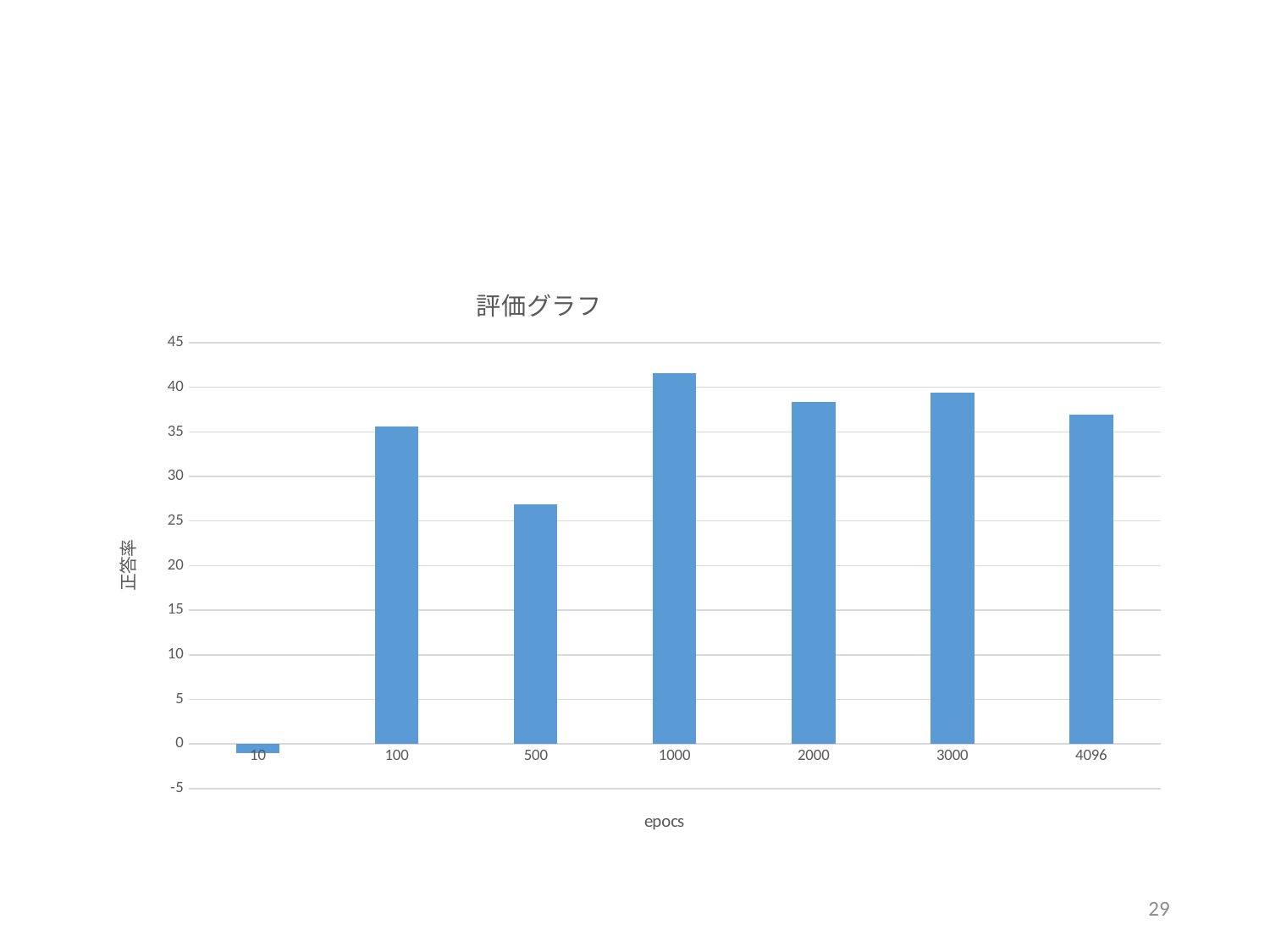

#

### Chart: 評価グラフ

| Category |  |
|---|---|
| 10 | -1.0425 |
| 100 | 35.651 |
| 500 | 26.9199999999999 |
| 1000 | 41.5975 |
| 2000 | 38.31 |
| 3000 | 39.4325 |
| 4096 | 36.9625 |
29